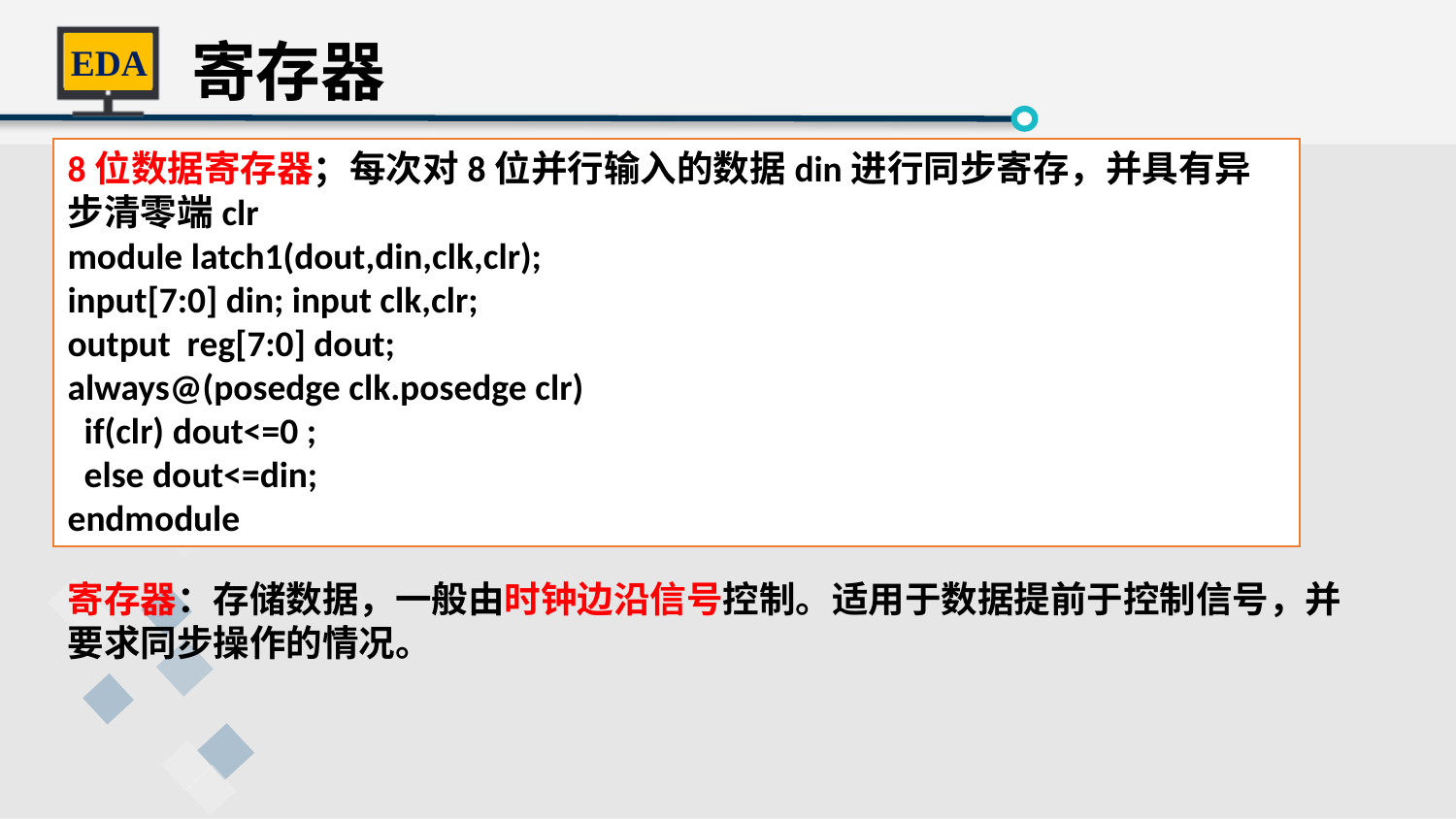

寄存器
8位数据寄存器；每次对8位并行输入的数据din进行同步寄存，并具有异步清零端clr
module latch1(dout,din,clk,clr);
input[7:0] din; input clk,clr;
output  reg[7:0] dout;
always@(posedge clk.posedge clr)
  if(clr) dout<=0 ;
  else dout<=din;
endmodule
寄存器：存储数据，一般由时钟边沿信号控制。适用于数据提前于控制信号，并要求同步操作的情况。